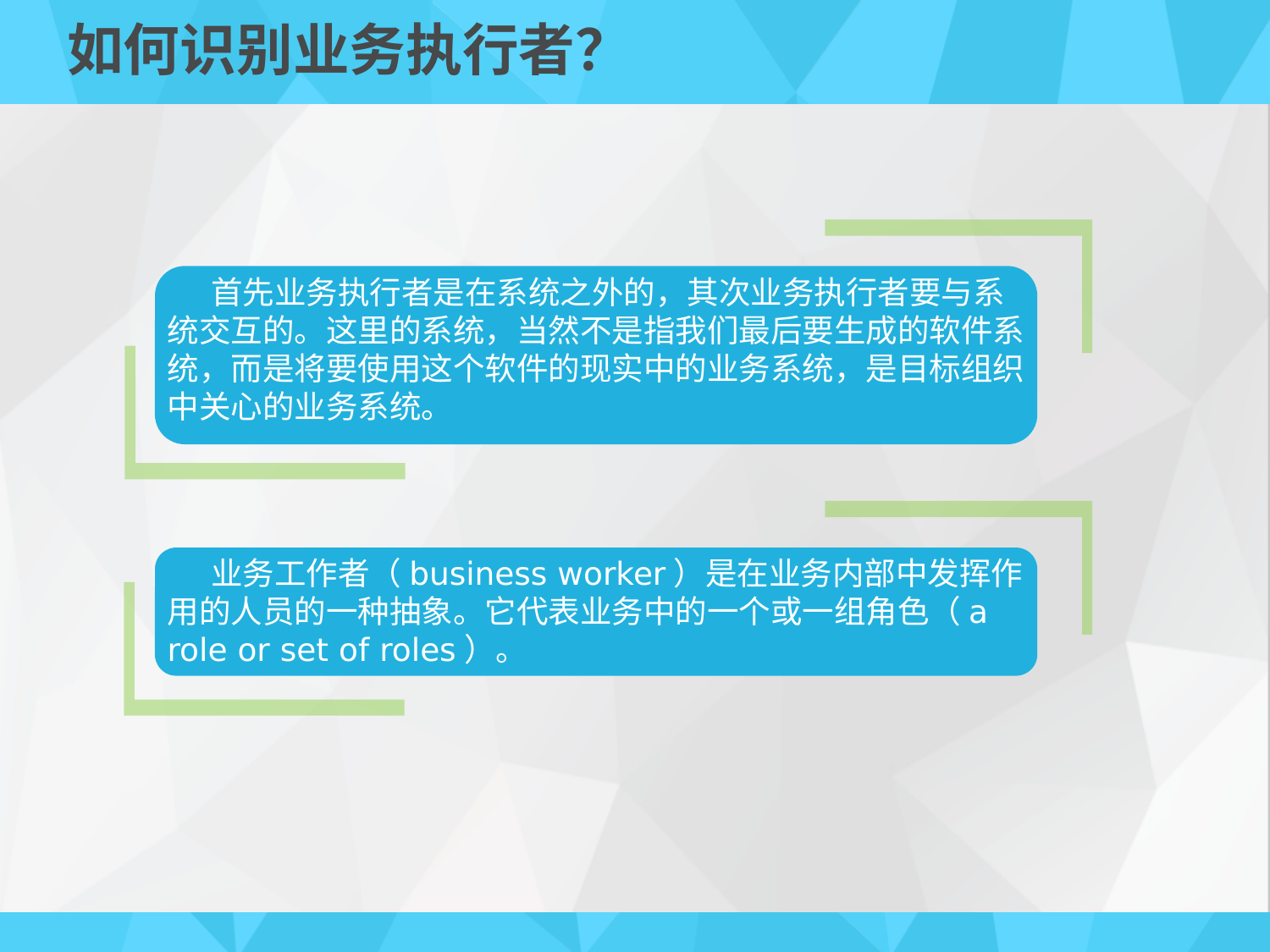

# 如何识别业务执行者？

     首先业务执行者是在系统之外的，其次业务执行者要与系统交互的。这里的系统，当然不是指我们最后要生成的软件系统，而是将要使用这个软件的现实中的业务系统，是目标组织中关心的业务系统。

     业务工作者（business worker）是在业务内部中发挥作用的人员的一种抽象。它代表业务中的一个或一组角色（a role or set of roles）。